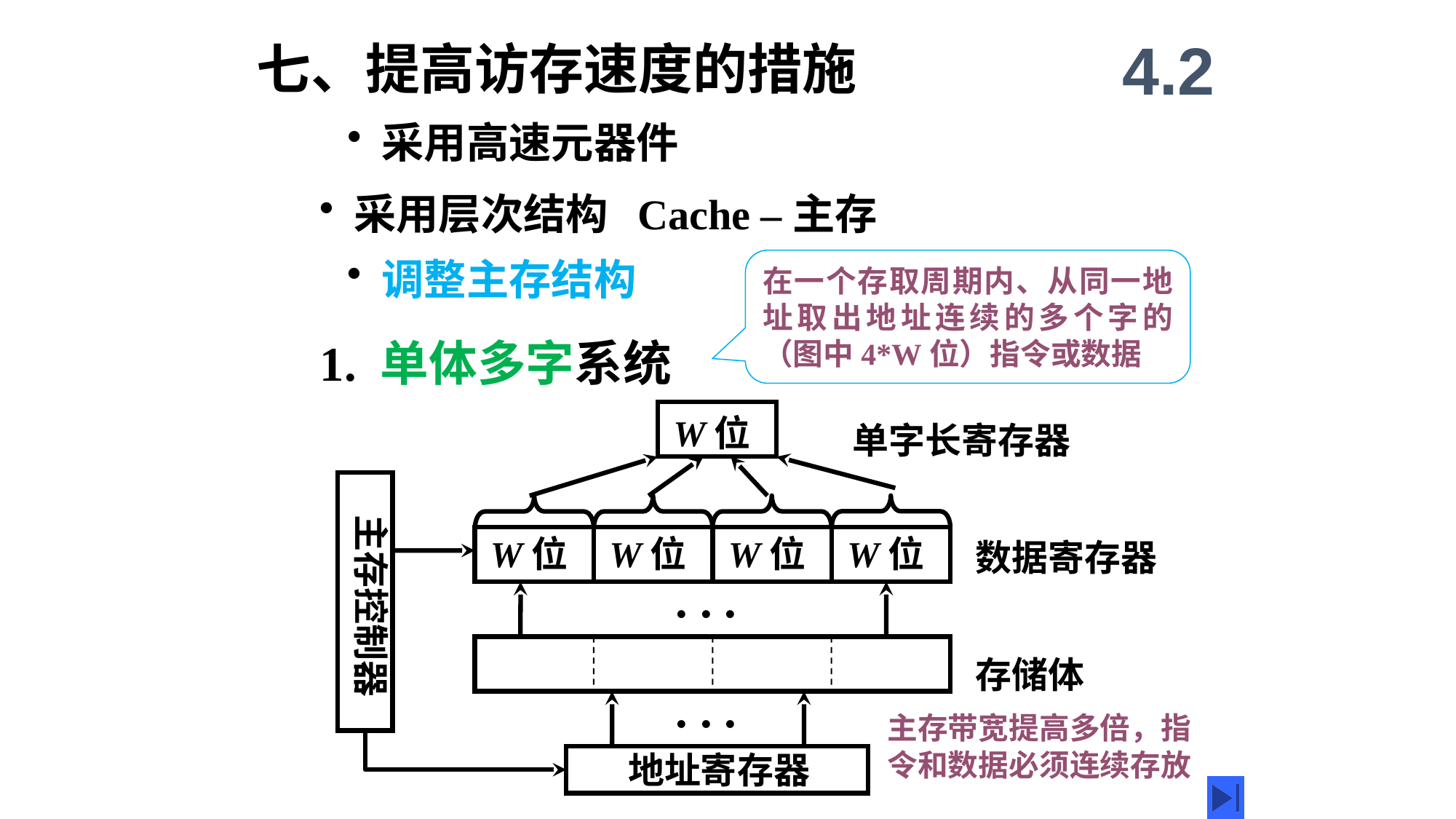

4.2
七、提高访存速度的措施
 采用高速元器件
 采用层次结构  Cache –主存
 调整主存结构
在一个存取周期内、从同一地址取出地址连续的多个字的（图中4*W位）指令或数据
1. 单体多字系统

W位
单字长寄存器

   主存控制器
W位
W位
W位
W位

数据寄存器

. . .

存储体
. . .

 地址寄存器

主存带宽提高多倍，指令和数据必须连续存放